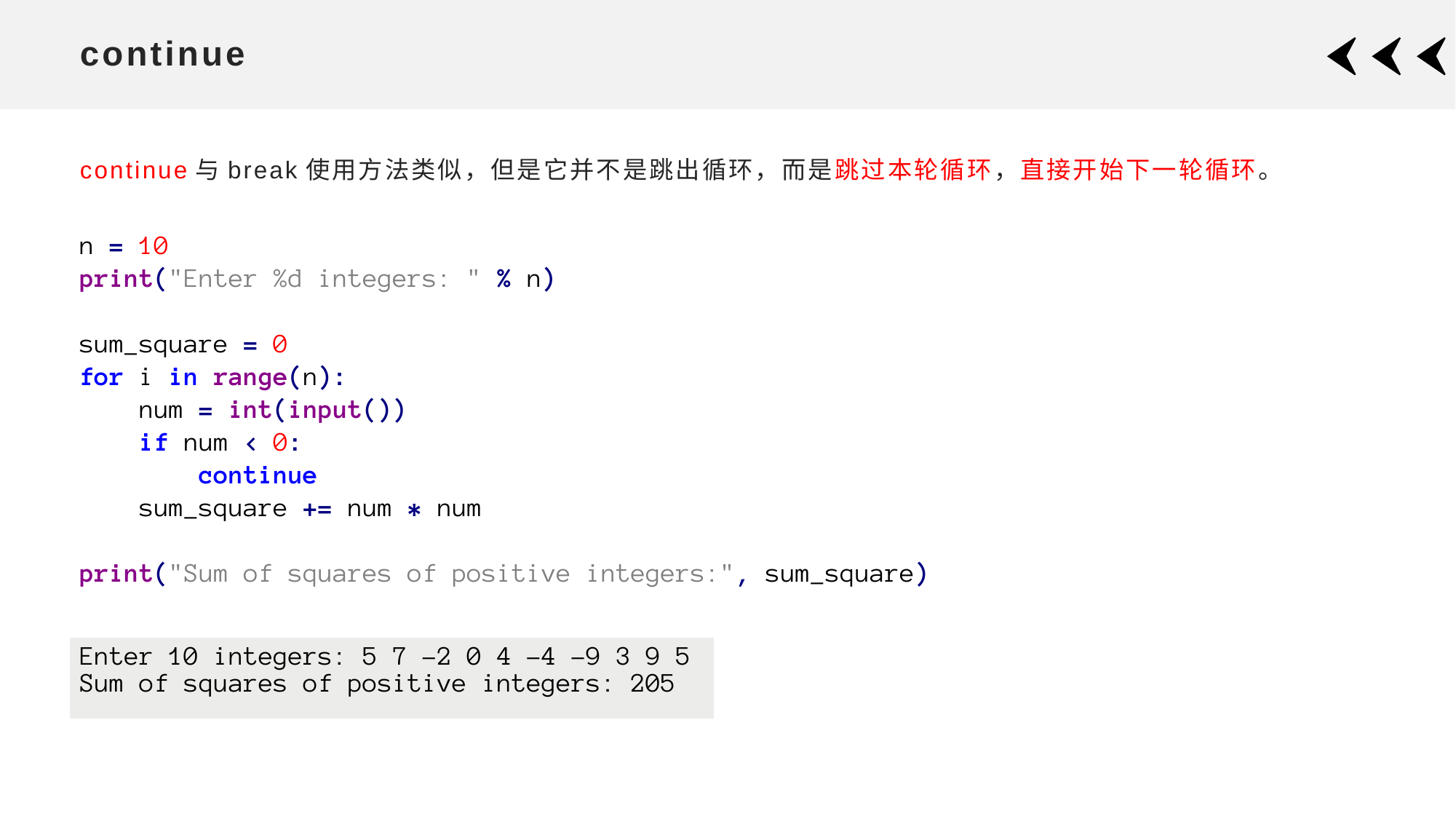

# continue
continue与break使用方法类似，但是它并不是跳出循环，而是跳过本轮循环，直接开始下一轮循环。
n = 10
print("Enter %d integers: " % n)

sum_square = 0
for i in range(n):
    num = int(input())
    if num < 0:
        continue
    sum_square += num * num

print("Sum of squares of positive integers:", sum_square)
| Enter 10 integers: 5 7 -2 0 4 -4 -9 3 9 5 Sum of squares of positive integers: 205 |
| --- |